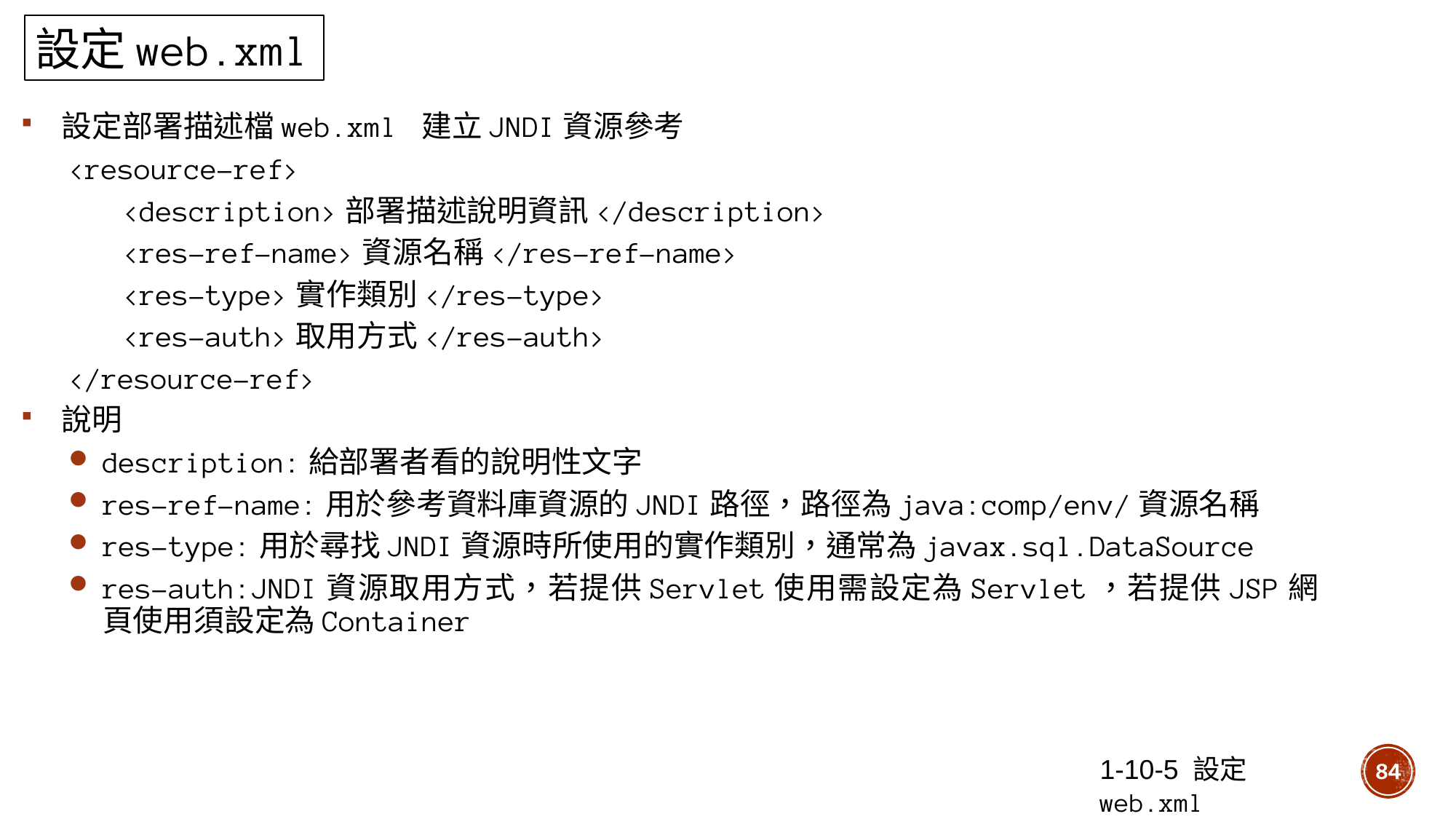

設定web.xml
設定部署描述檔web.xml 建立JNDI資源參考
<resource-ref>
<description>部署描述說明資訊</description>
<res-ref-name>資源名稱</res-ref-name>
<res-type>實作類別</res-type>
<res-auth>取用方式</res-auth>
</resource-ref>
說明
description:給部署者看的說明性文字
res-ref-name:用於參考資料庫資源的JNDI路徑，路徑為java:comp/env/資源名稱
res-type:用於尋找JNDI資源時所使用的實作類別，通常為javax.sql.DataSource
res-auth:JNDI資源取用方式，若提供Servlet使用需設定為Servlet，若提供JSP網頁使用須設定為Container
1-10-5 設定web.xml
84